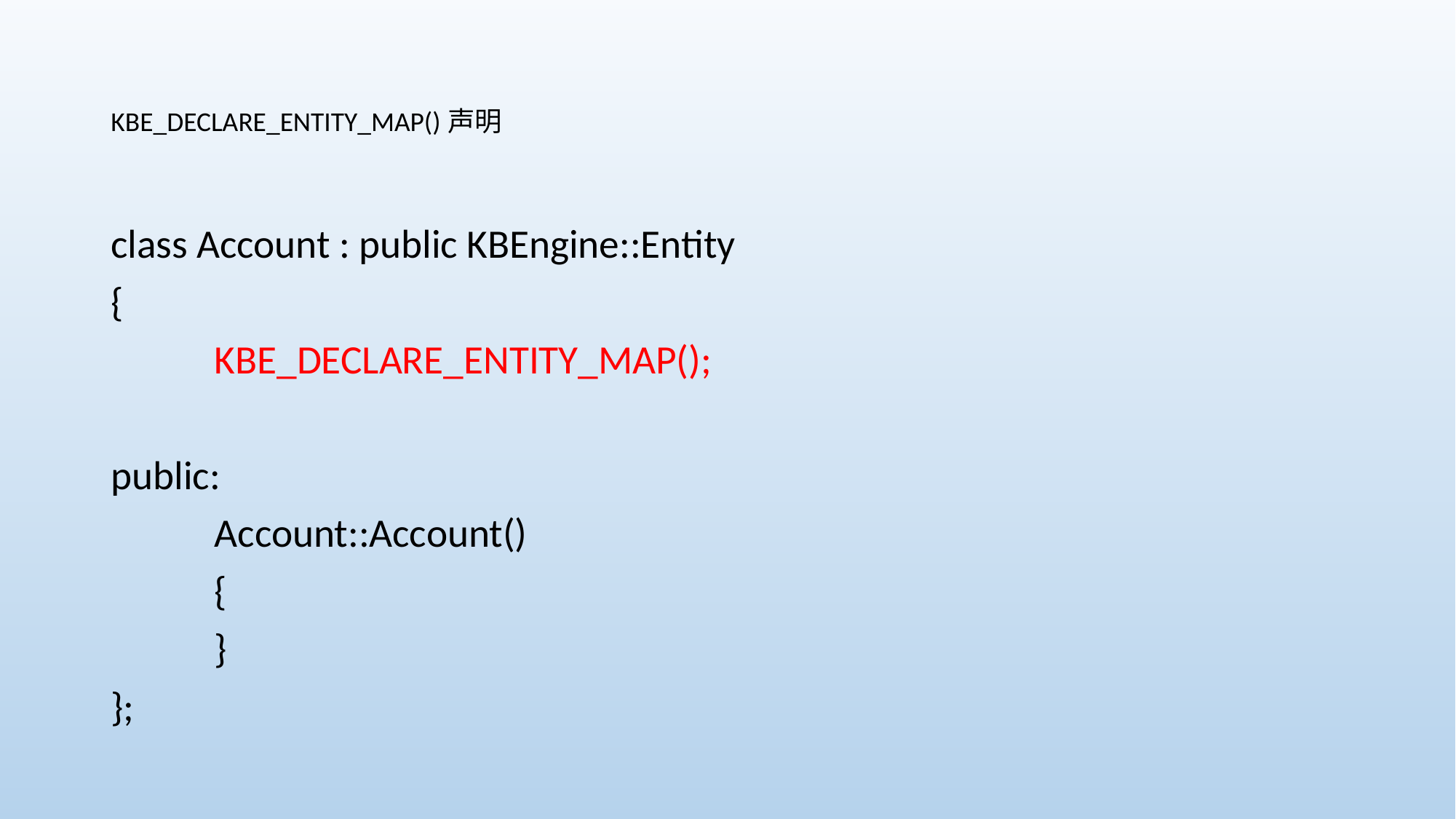

# KBE_DECLARE_ENTITY_MAP()声明
class Account : public KBEngine::Entity
{
	KBE_DECLARE_ENTITY_MAP();

public:
	Account::Account()
	{
	}
};